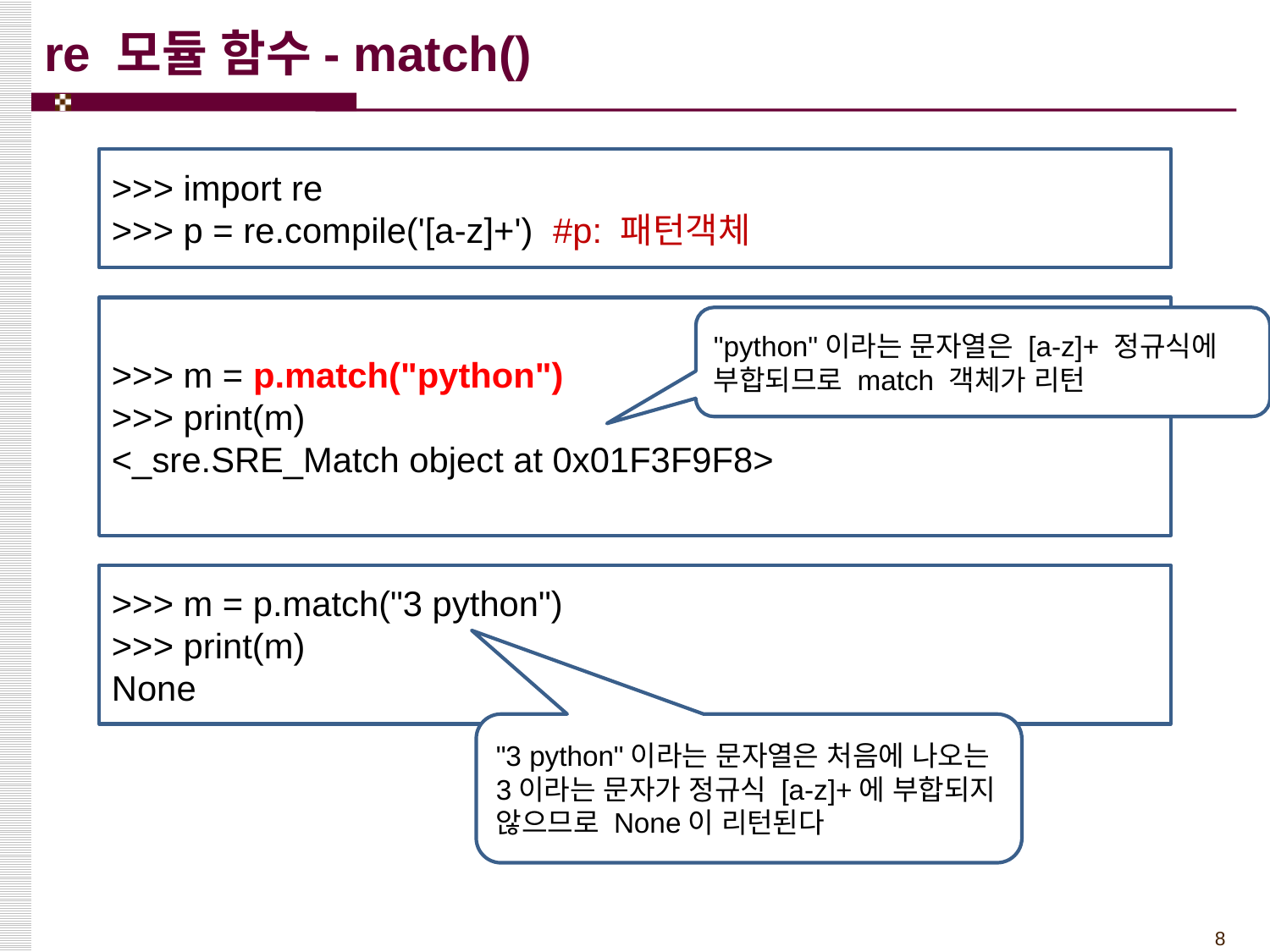

# re 모듈 함수- match()
>>> import re
>>> p = re.compile('[a-z]+')  #p: 패턴객체
>>> m = p.match("python")
>>> print(m)
<_sre.SRE_Match object at 0x01F3F9F8>
"python"이라는 문자열은 [a-z]+ 정규식에 부합되므로 match 객체가 리턴
>>> m = p.match("3 python")
>>> print(m)
None
"3 python"이라는 문자열은 처음에 나오는 3이라는 문자가 정규식 [a-z]+에 부합되지 않으므로 None이 리턴된다